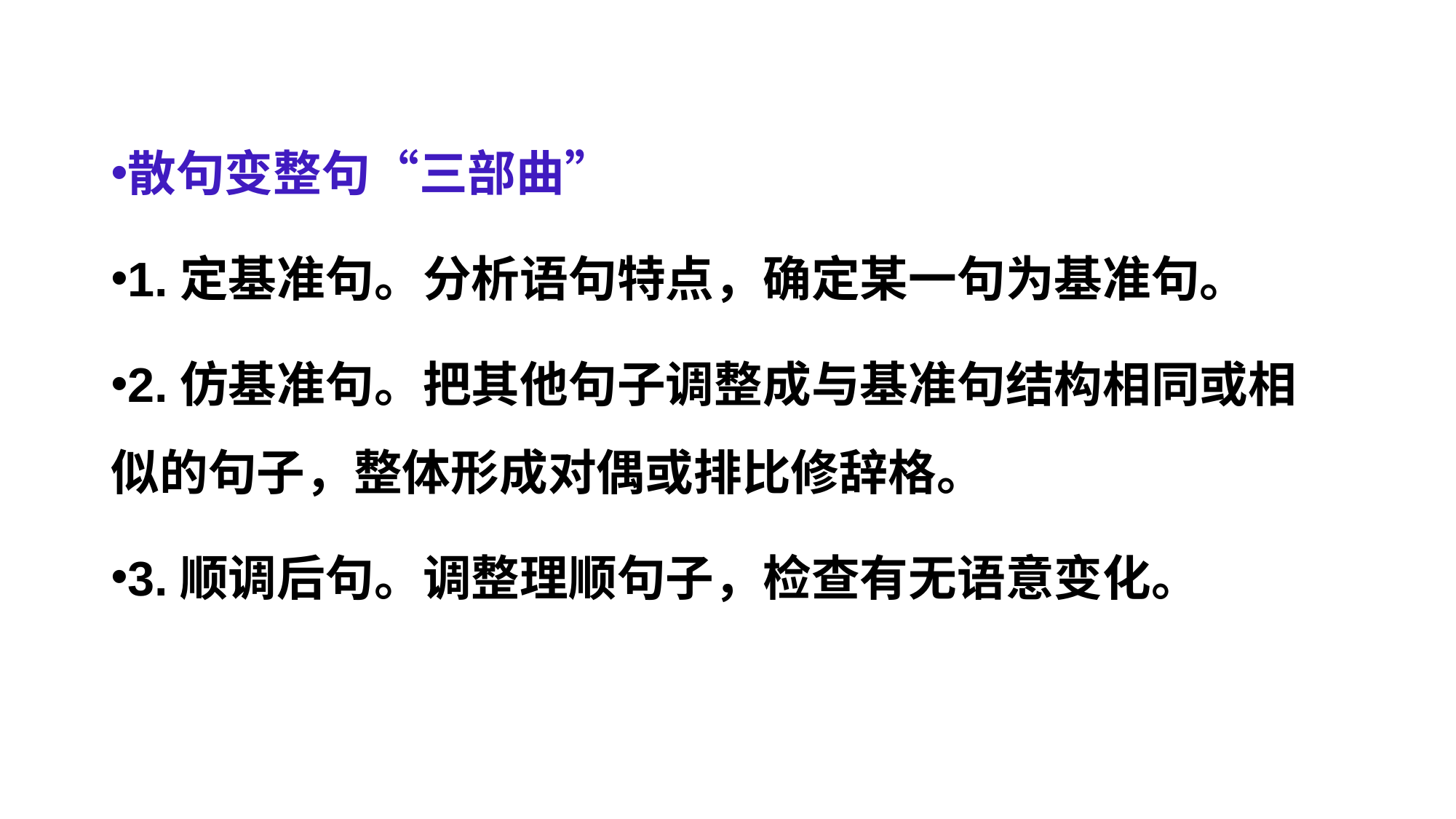

散句变整句“三部曲”
1.定基准句。分析语句特点，确定某一句为基准句。
2.仿基准句。把其他句子调整成与基准句结构相同或相似的句子，整体形成对偶或排比修辞格。
3.顺调后句。调整理顺句子，检查有无语意变化。